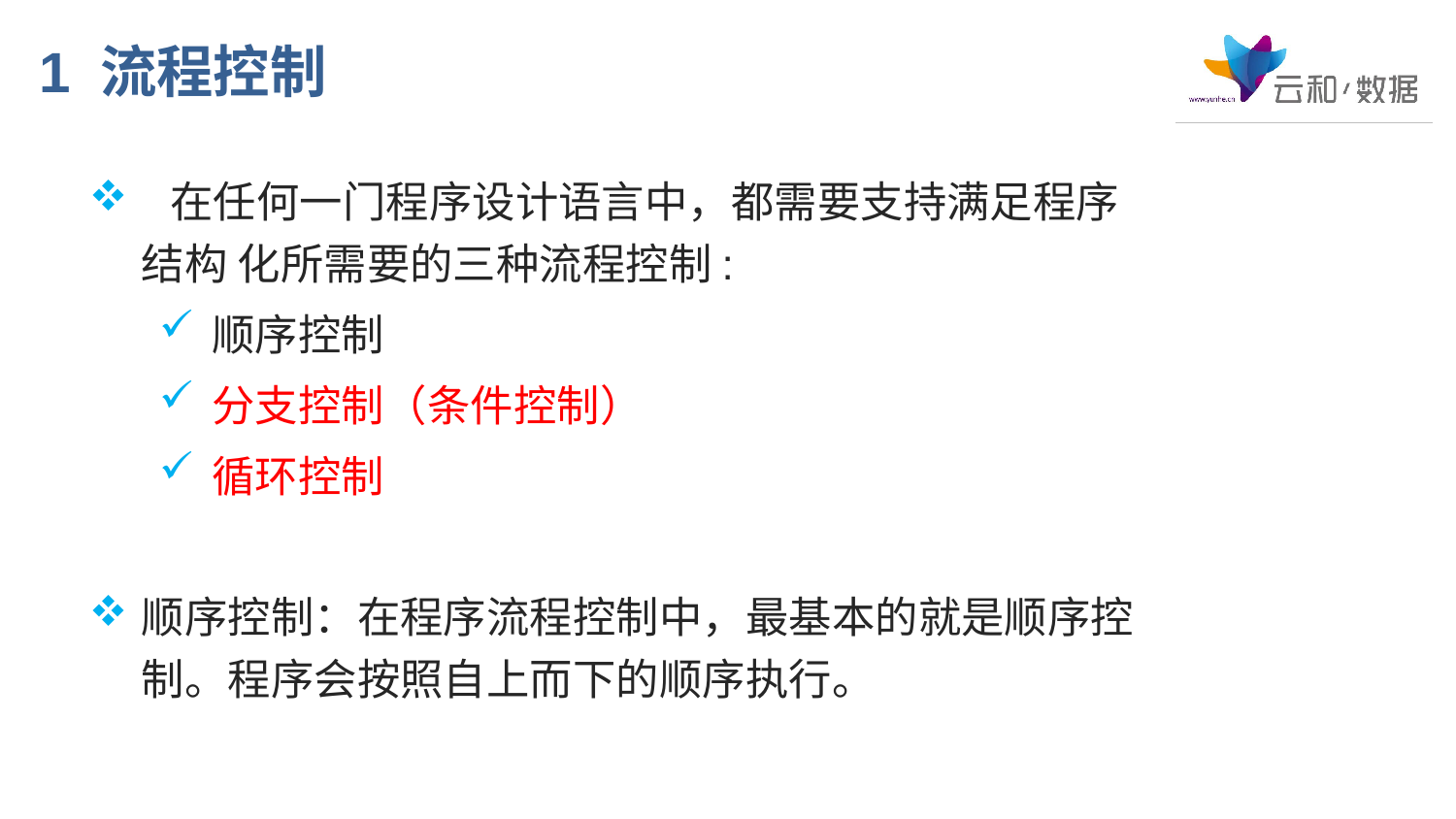

# 1 流程控制
  在任何一门程序设计语言中，都需要支持满足程序结构 化所需要的三种流程控制:
顺序控制
分支控制（条件控制）
循环控制

顺序控制：在程序流程控制中，最基本的就是顺序控制。程序会按照自上而下的顺序执行。

4